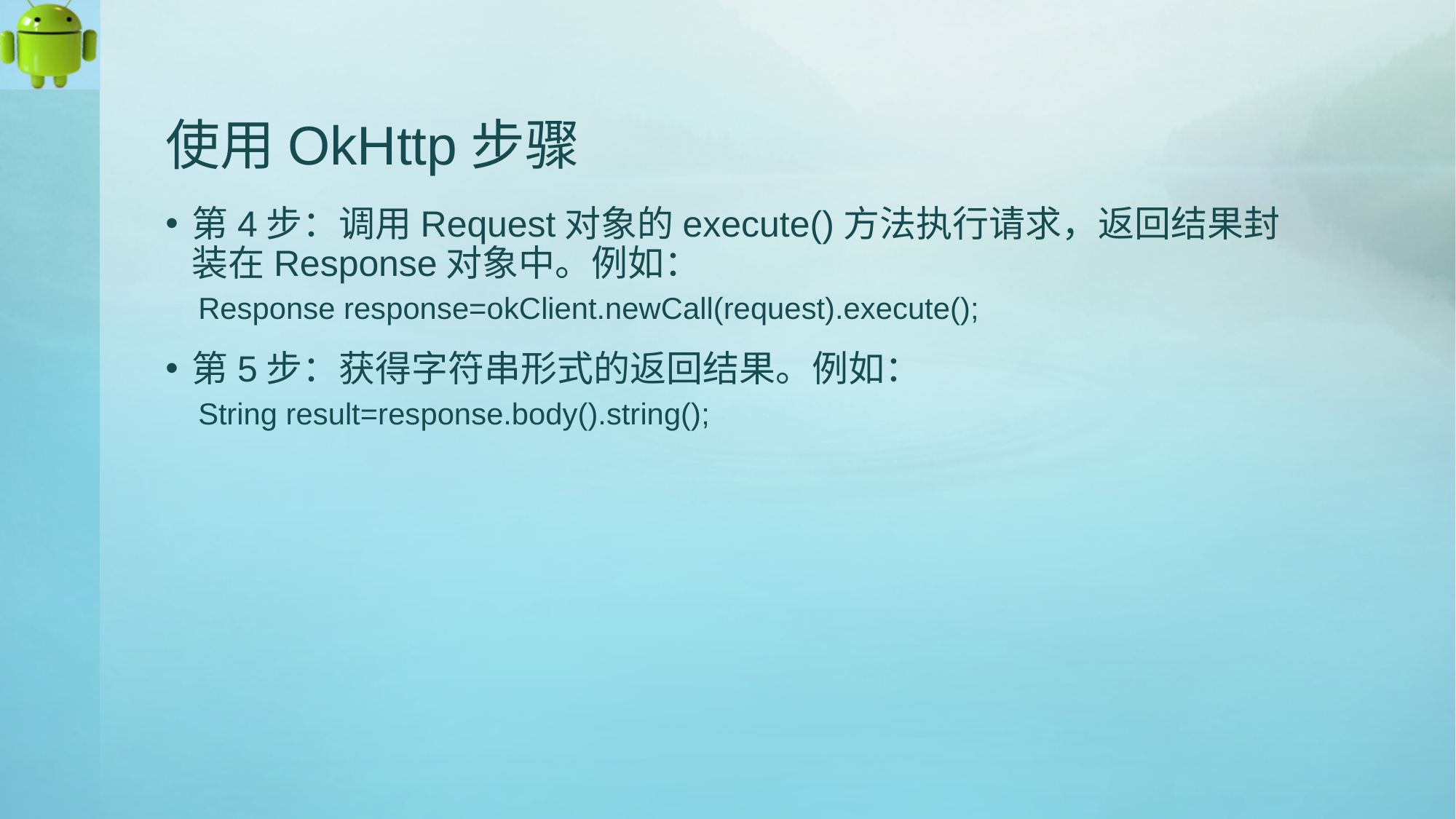

# 使用OkHttp步骤
第4步：调用Request对象的execute()方法执行请求，返回结果封装在Response对象中。例如：
Response response=okClient.newCall(request).execute();
第5步：获得字符串形式的返回结果。例如：
String result=response.body().string();